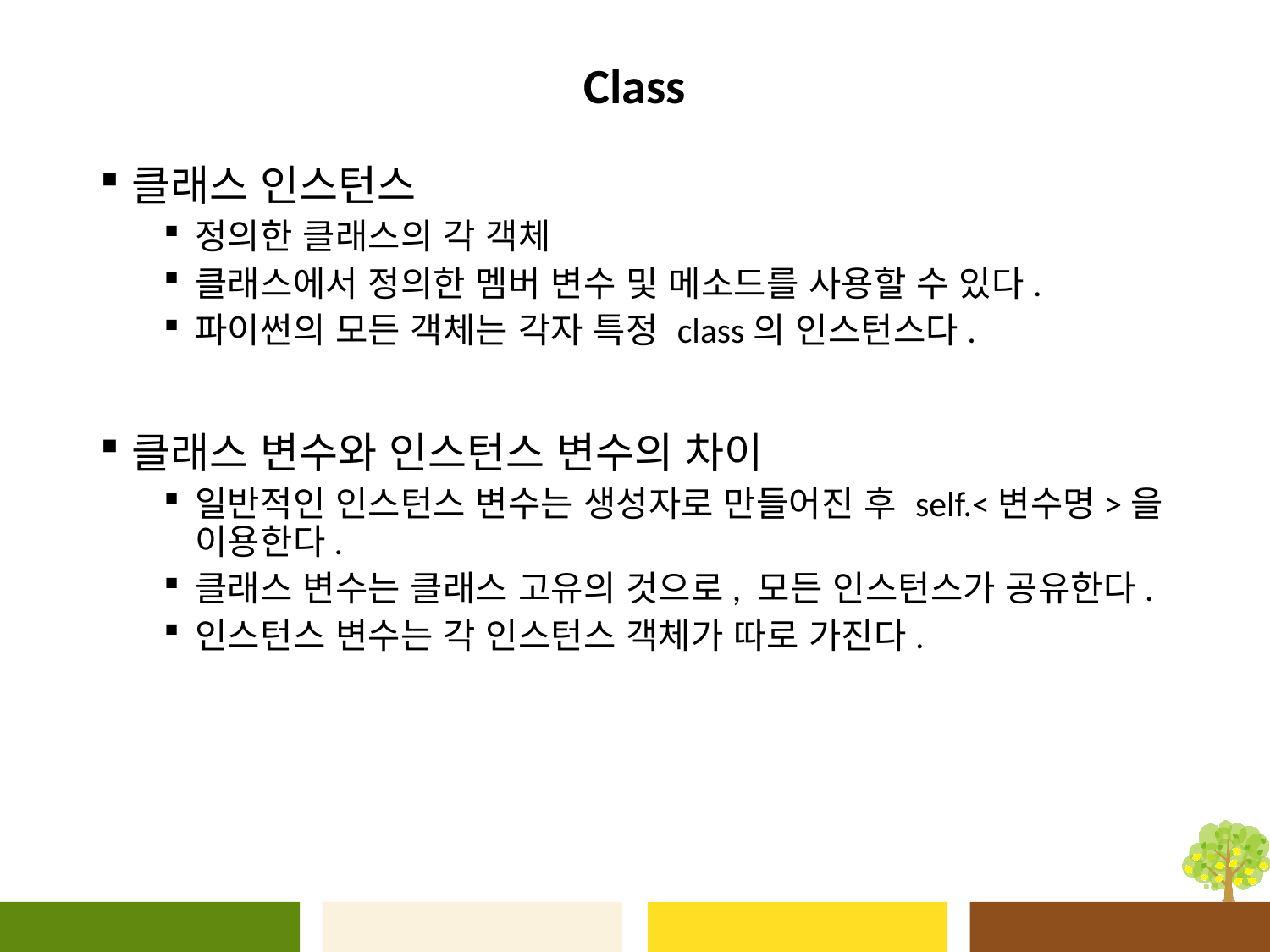

# Class
클래스 인스턴스
정의한 클래스의 각 객체
클래스에서 정의한 멤버 변수 및 메소드를 사용할 수 있다.
파이썬의 모든 객체는 각자 특정 class의 인스턴스다.

클래스 변수와 인스턴스 변수의 차이
일반적인 인스턴스 변수는 생성자로 만들어진 후 self.<변수명>을 이용한다.
클래스 변수는 클래스 고유의 것으로, 모든 인스턴스가 공유한다.
인스턴스 변수는 각 인스턴스 객체가 따로 가진다.